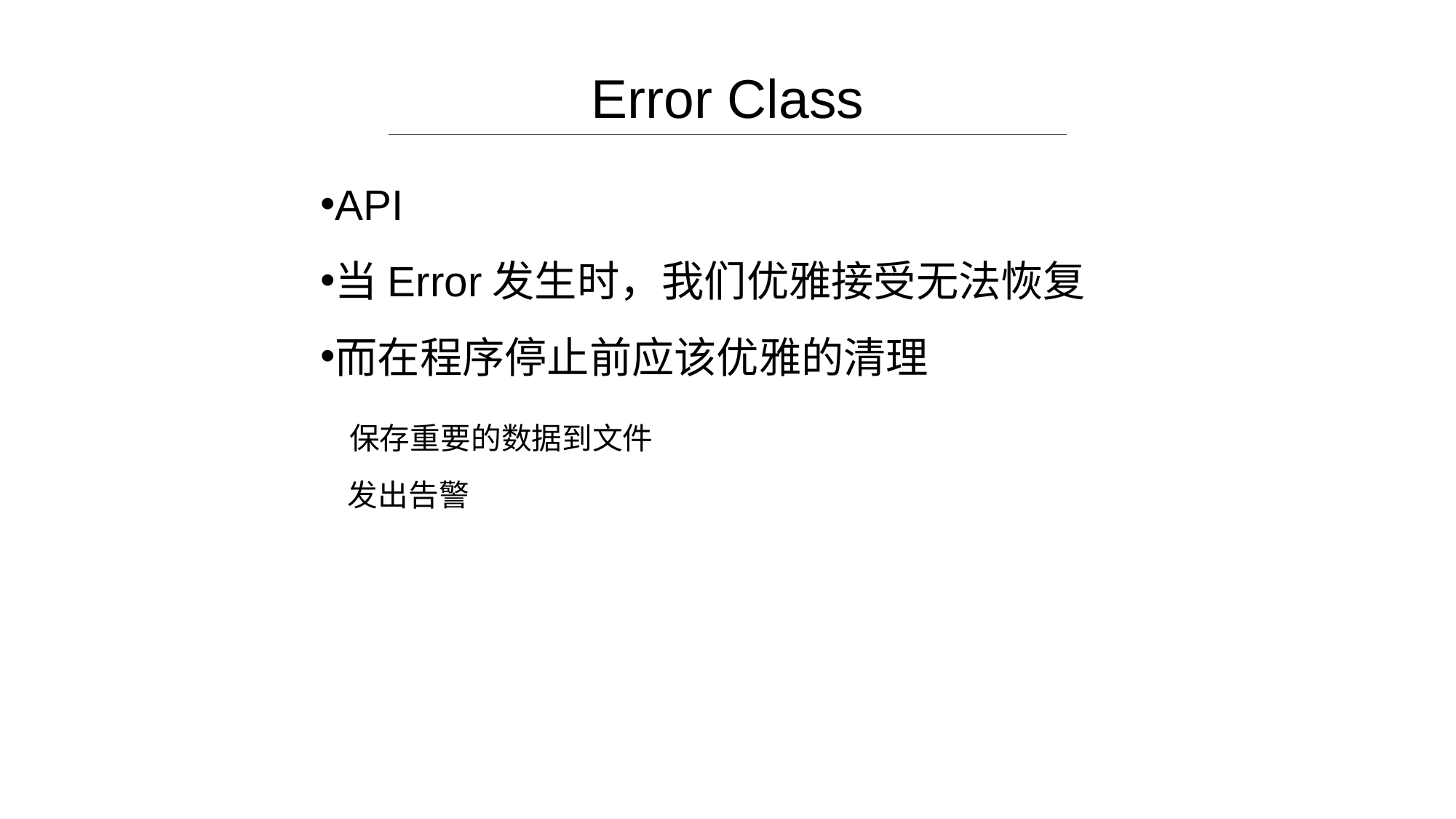

Error Class
API
当Error发生时，我们优雅接受无法恢复
而在程序停止前应该优雅的清理
  保存重要的数据到文件
   发出告警